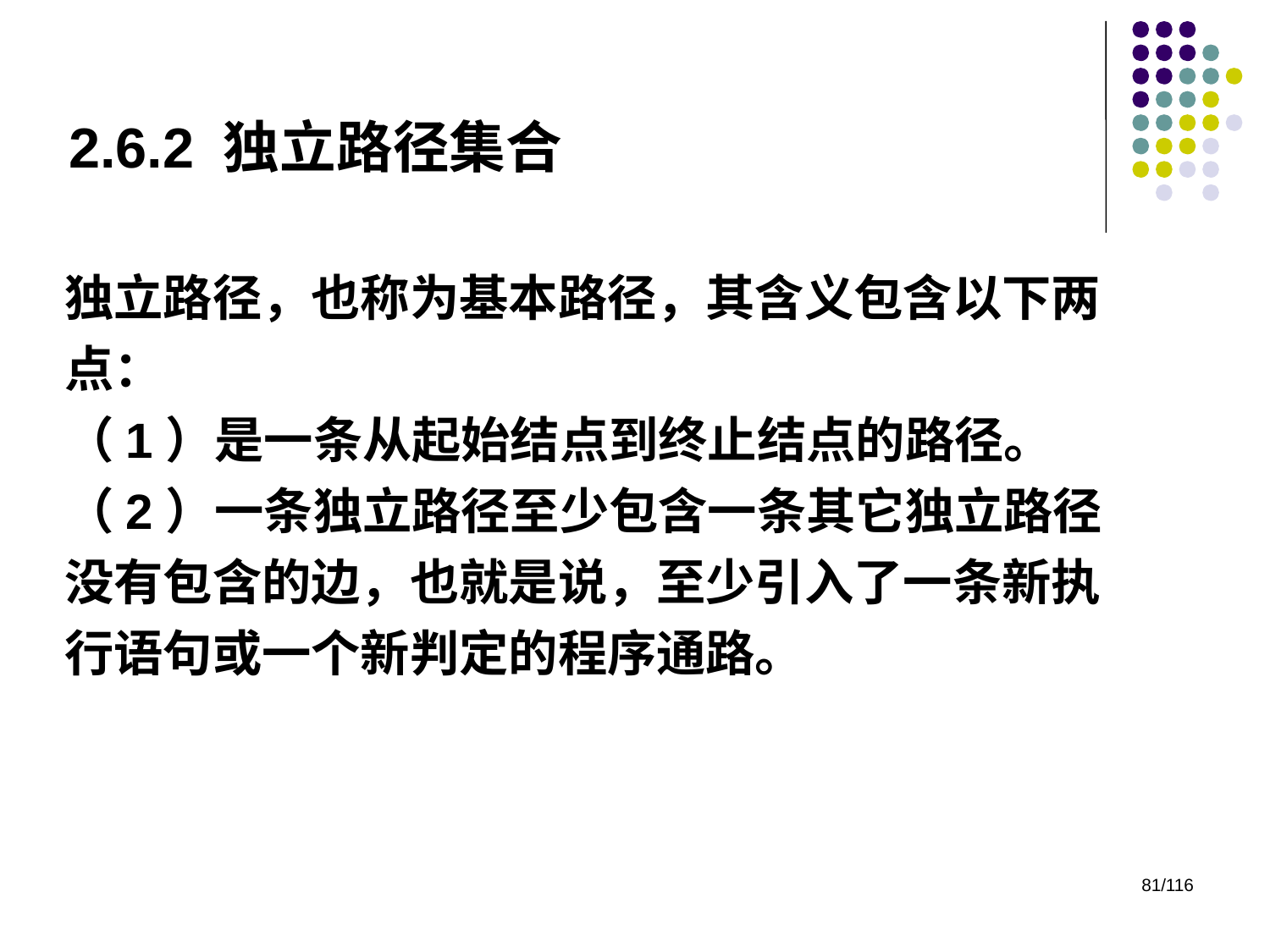

2.6.2 独立路径集合
独立路径，也称为基本路径，其含义包含以下两点：
（1）是一条从起始结点到终止结点的路径。
（2）一条独立路径至少包含一条其它独立路径没有包含的边，也就是说，至少引入了一条新执行语句或一个新判定的程序通路。
81/116